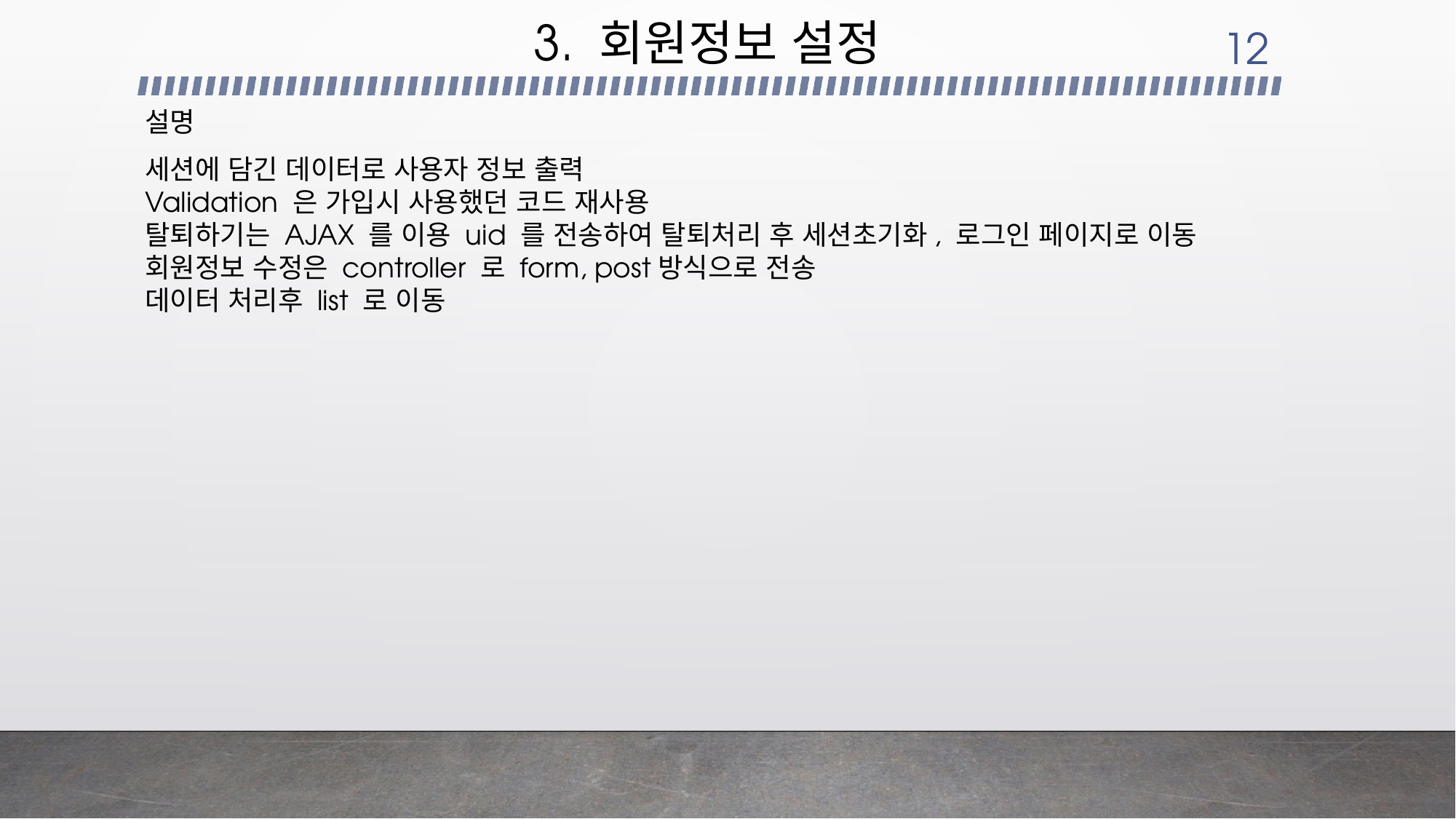

# 3. 회원정보 설정
12
설명
세션에 담긴 데이터로 사용자 정보 출력
Validation 은 가입시 사용했던 코드 재사용
탈퇴하기는 AJAX 를 이용 uid 를 전송하여 탈퇴처리 후 세션초기화, 로그인 페이지로 이동
회원정보 수정은 controller 로 form, post방식으로 전송
데이터 처리후 list 로 이동